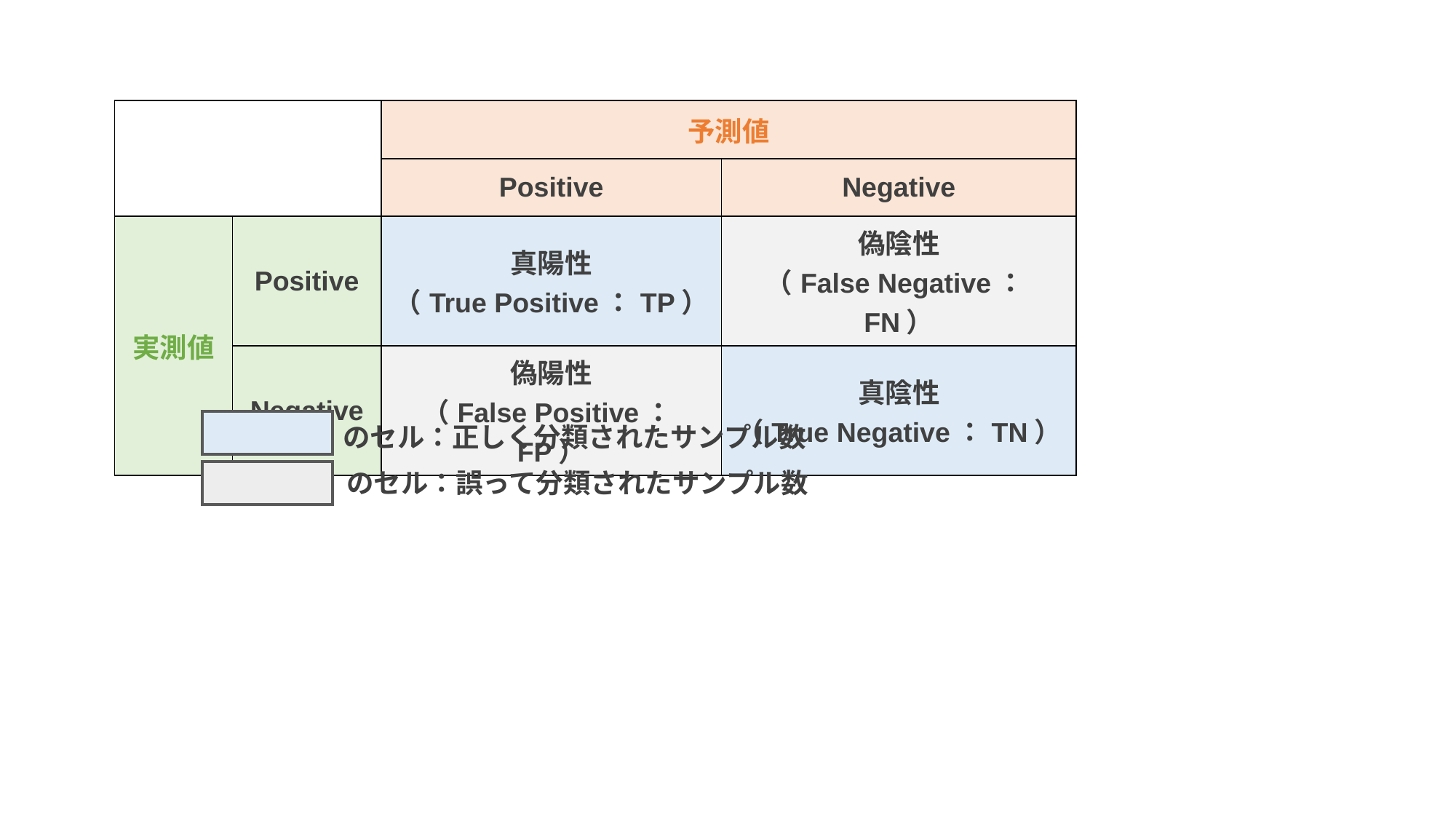

|  |  | 予測値 |  |
| --- | --- | --- | --- |
|  |  | Positive | Negative |
| 実測値 | Positive | 真陽性 （True Positive：TP） | 偽陰性 （False Negative：FN） |
|  | Negative | 偽陽性 （False Positive：FP） | 真陰性 （True Negative：TN） |

のセル：正しく分類されたサンプル数
のセル：誤って分類されたサンプル数